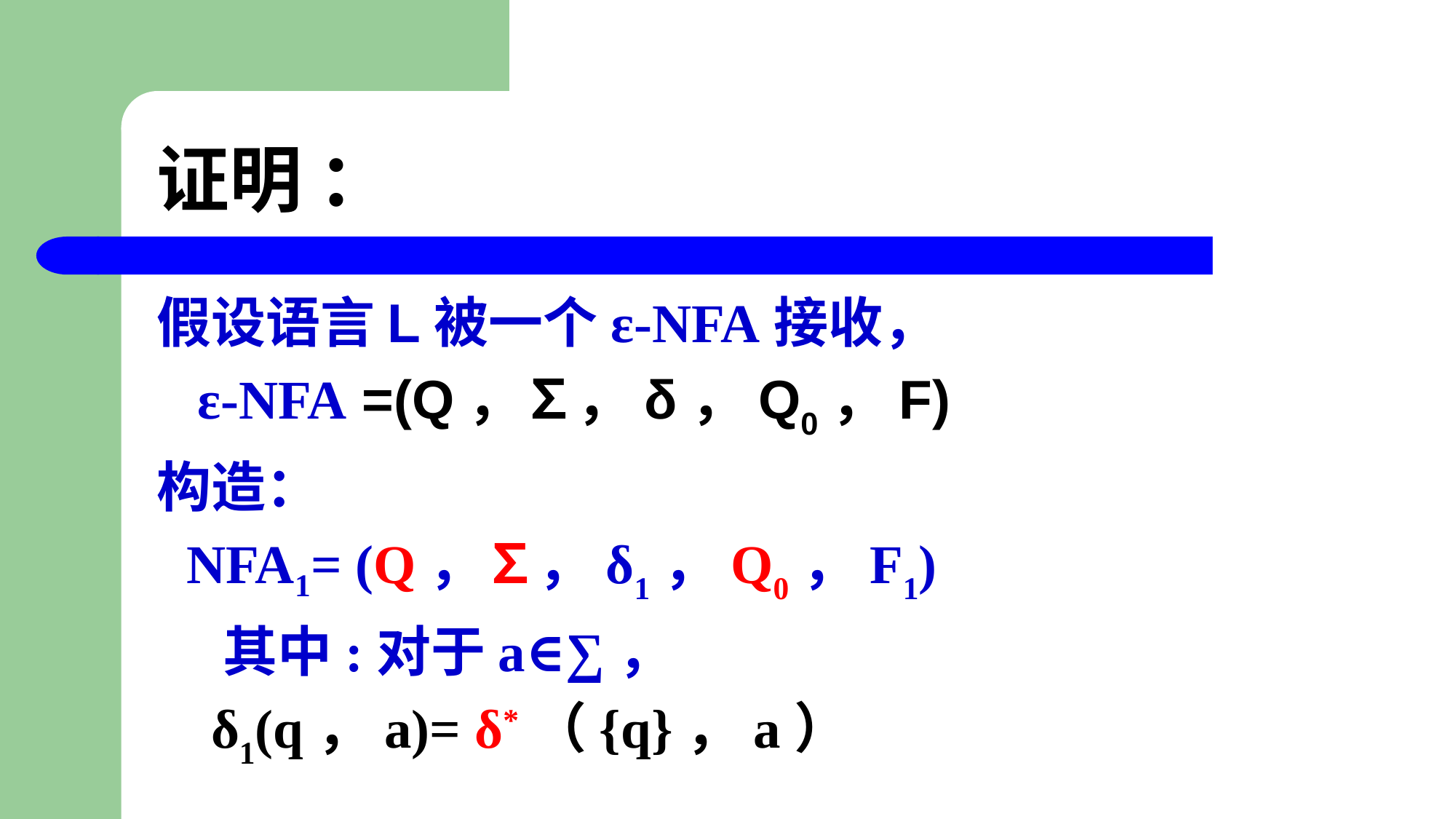

# 证明 ：
假设语言L被一个ε-NFA接收，
	ε-NFA =(Q，∑，δ，Q0，F)
构造：
  NFA1= (Q，∑，δ1，Q0，F1)
	 其中:对于a∈∑，
 	 δ1(q，a)= δ*（{q}，a）